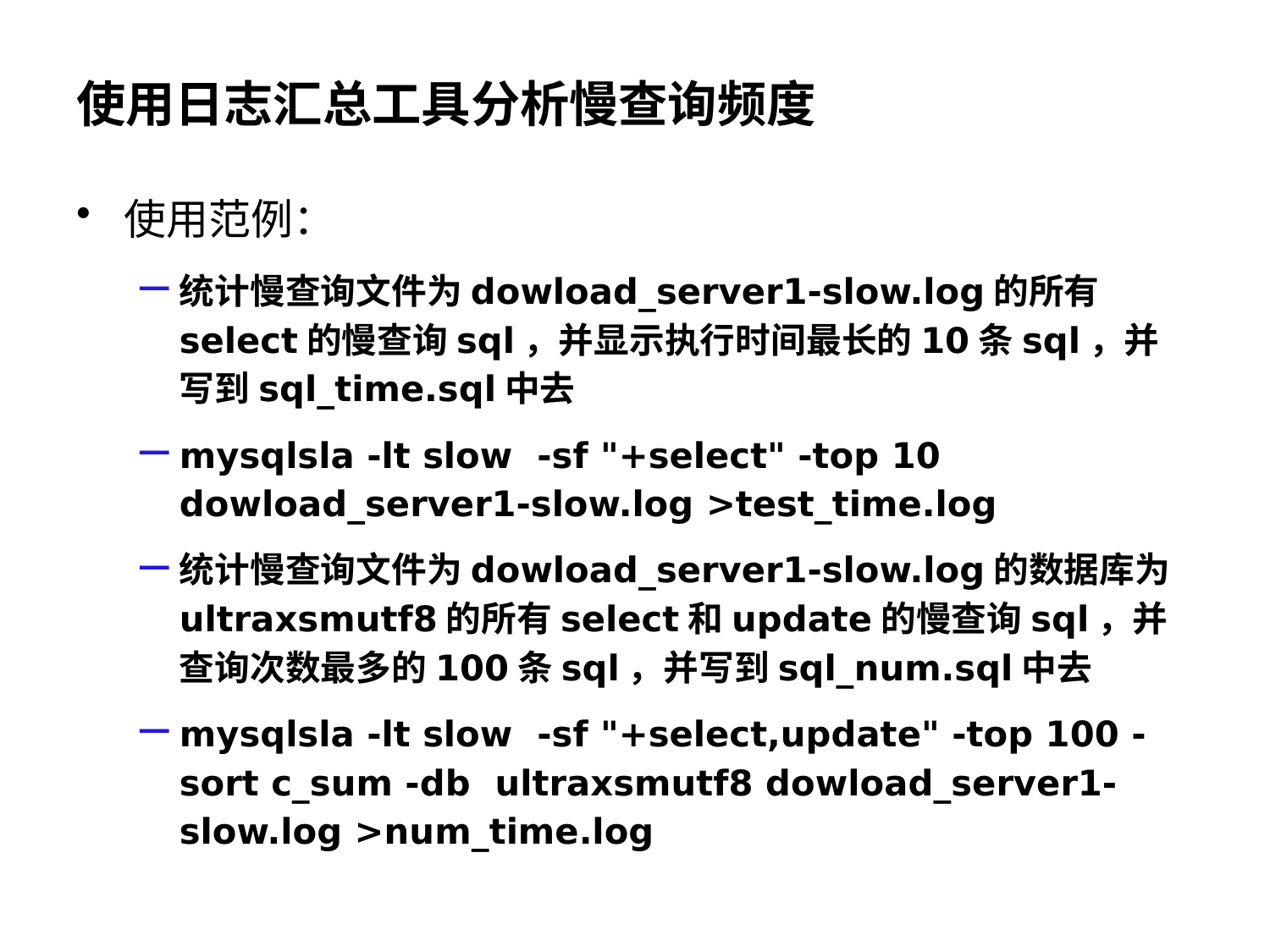

# 使用日志汇总工具分析慢查询频度
使用范例：
统计慢查询文件为dowload_server1-slow.log的所有select的慢查询sql，并显示执行时间最长的10条sql，并写到sql_time.sql中去
mysqlsla -lt slow  -sf "+select" -top 10  dowload_server1-slow.log >test_time.log
统计慢查询文件为dowload_server1-slow.log的数据库为ultraxsmutf8的所有select和update的慢查询sql，并查询次数最多的100条sql，并写到sql_num.sql中去
mysqlsla -lt slow  -sf "+select,update" -top 100 -sort c_sum -db  ultraxsmutf8 dowload_server1-slow.log >num_time.log